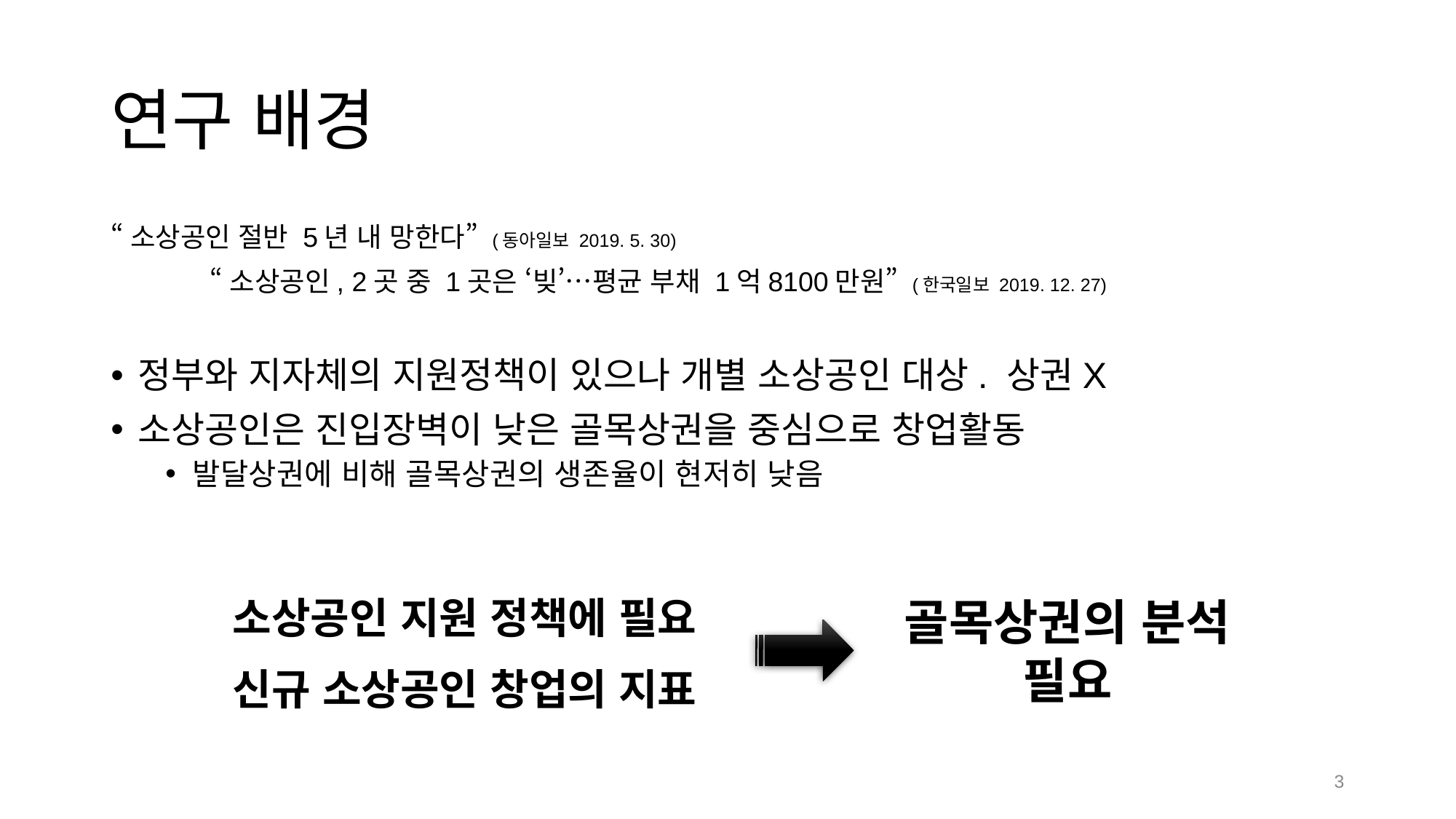

# 연구 배경
“소상공인 절반 5년 내 망한다” (동아일보 2019. 5. 30)
“소상공인, 2곳 중 1곳은 ‘빚’…평균 부채 1억8100만원” (한국일보 2019. 12. 27)

정부와 지자체의 지원정책이 있으나 개별 소상공인 대상. 상권X
소상공인은 진입장벽이 낮은 골목상권을 중심으로 창업활동
발달상권에 비해 골목상권의 생존율이 현저히 낮음

소상공인 지원 정책에 필요
골목상권의 분석 필요

신규 소상공인 창업의 지표
3